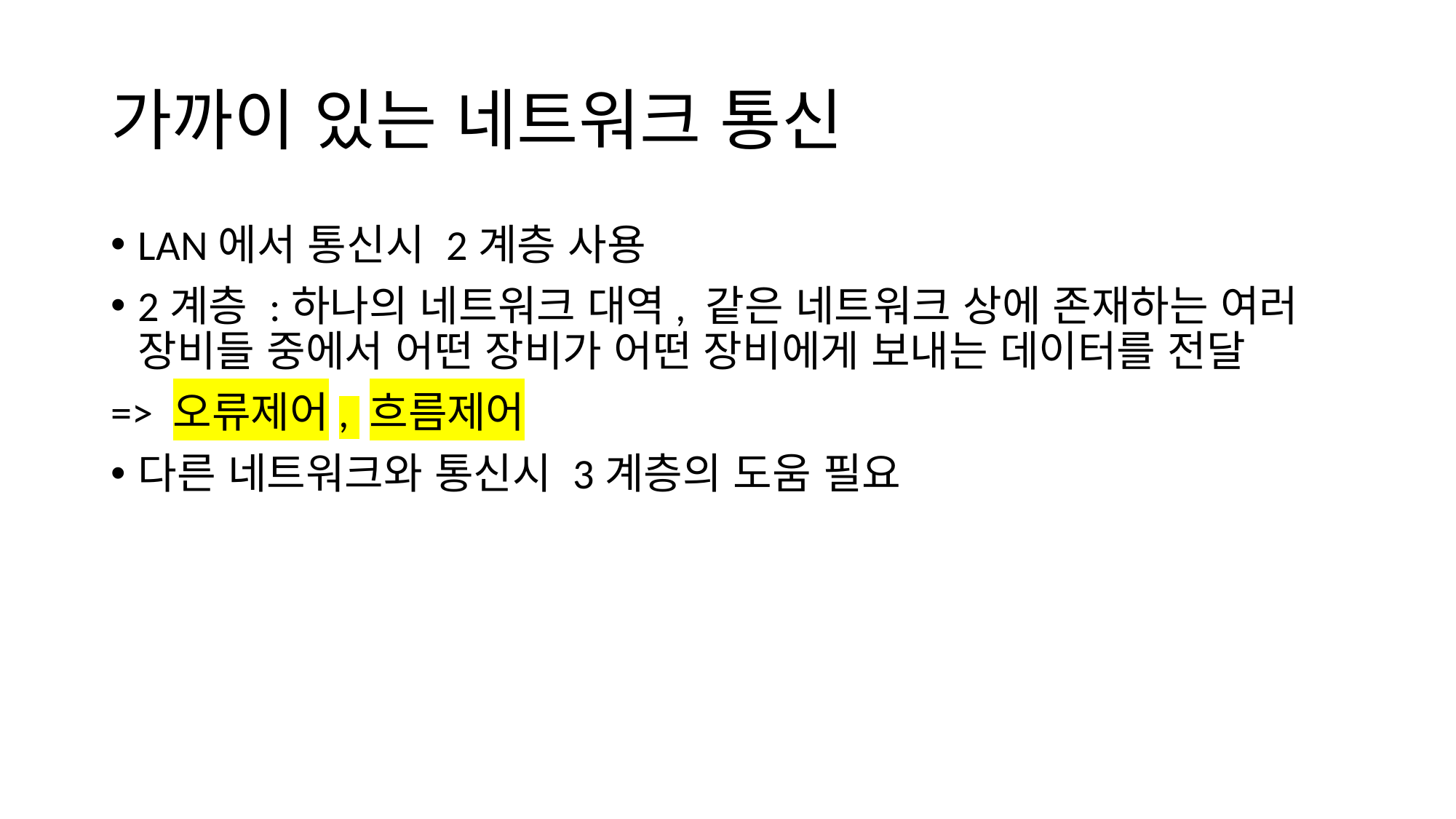

# 가까이 있는 네트워크 통신
LAN에서 통신시 2계층 사용
2계층 :하나의 네트워크 대역, 같은 네트워크 상에 존재하는 여러 장비들 중에서 어떤 장비가 어떤 장비에게 보내는 데이터를 전달
=> 오류제어, 흐름제어
다른 네트워크와 통신시 3계층의 도움 필요